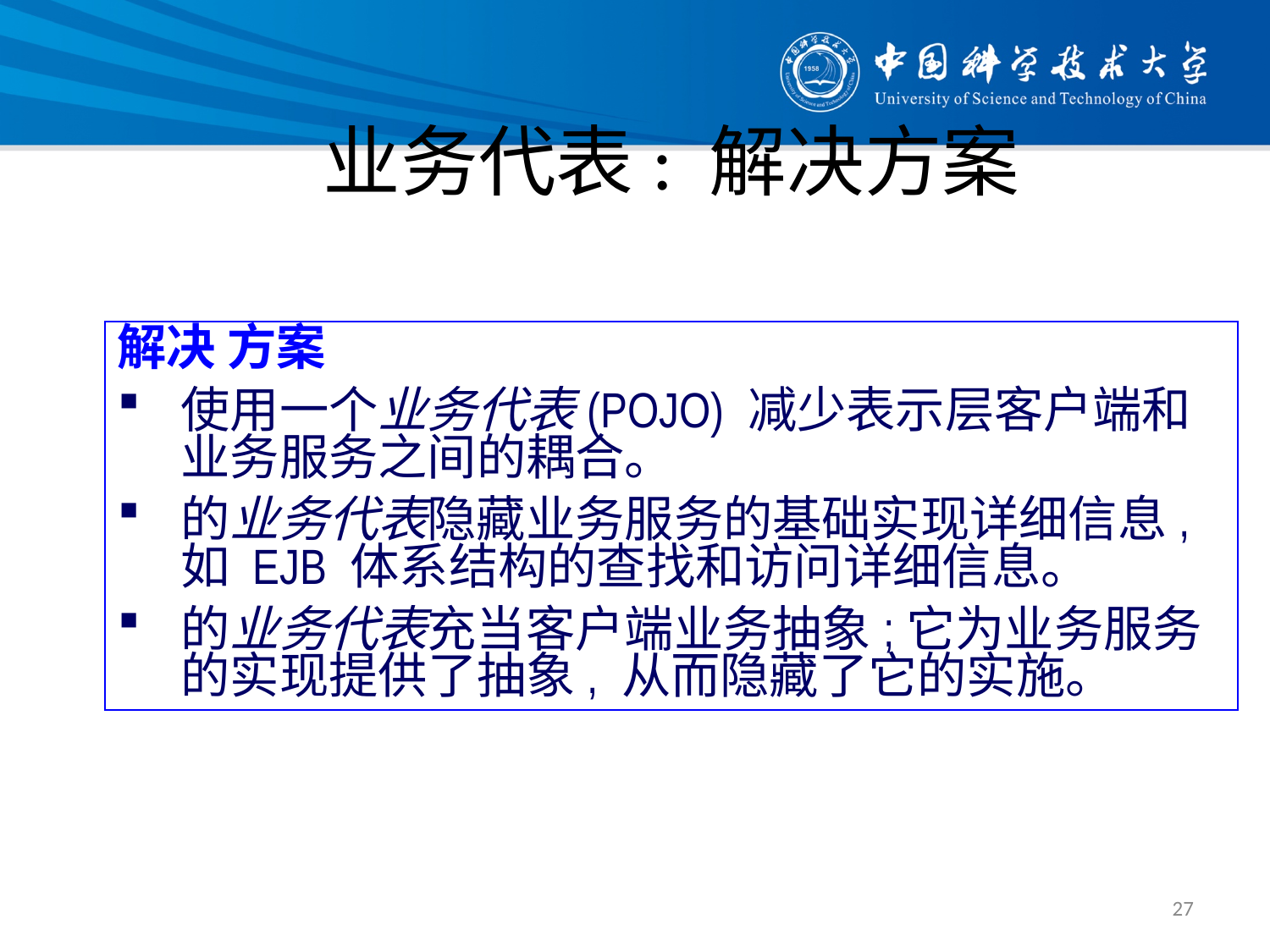

# 业务代表: 解决方案
解决 方案
使用一个业务代表(POJO) 减少表示层客户端和业务服务之间的耦合。
的业务代表隐藏业务服务的基础实现详细信息, 如 EJB 体系结构的查找和访问详细信息。
的业务代表充当客户端业务抽象;它为业务服务的实现提供了抽象, 从而隐藏了它的实施。
27